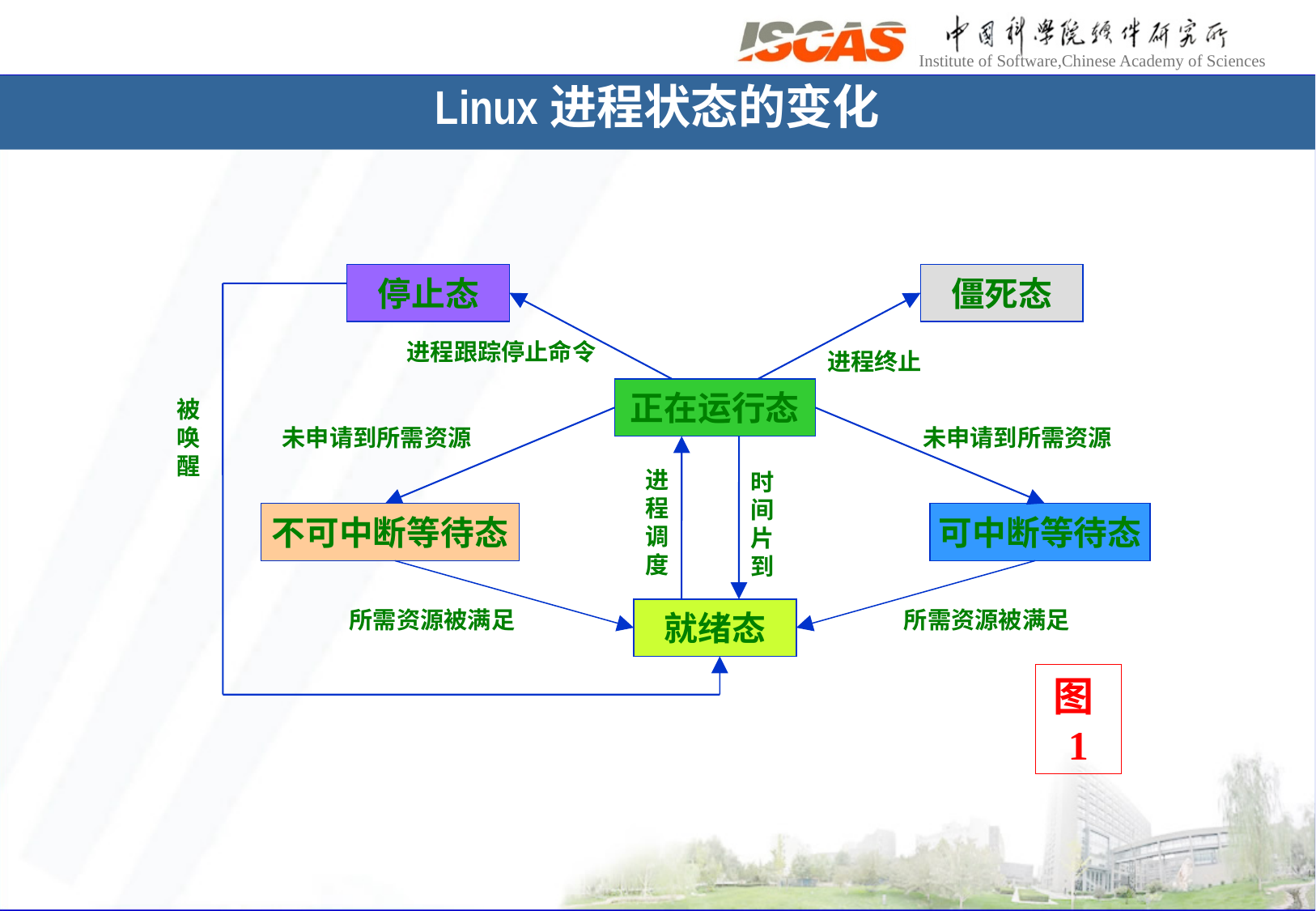

# Linux进程状态的变化
停止态
僵死态

进程跟踪停止命令
进程终止
正在运行态
被唤醒

未申请到所需资源
未申请到所需资源

进程调度
时间片到
不可中断等待态
可中断等待态

所需资源被满足
就绪态
所需资源被满足

图1